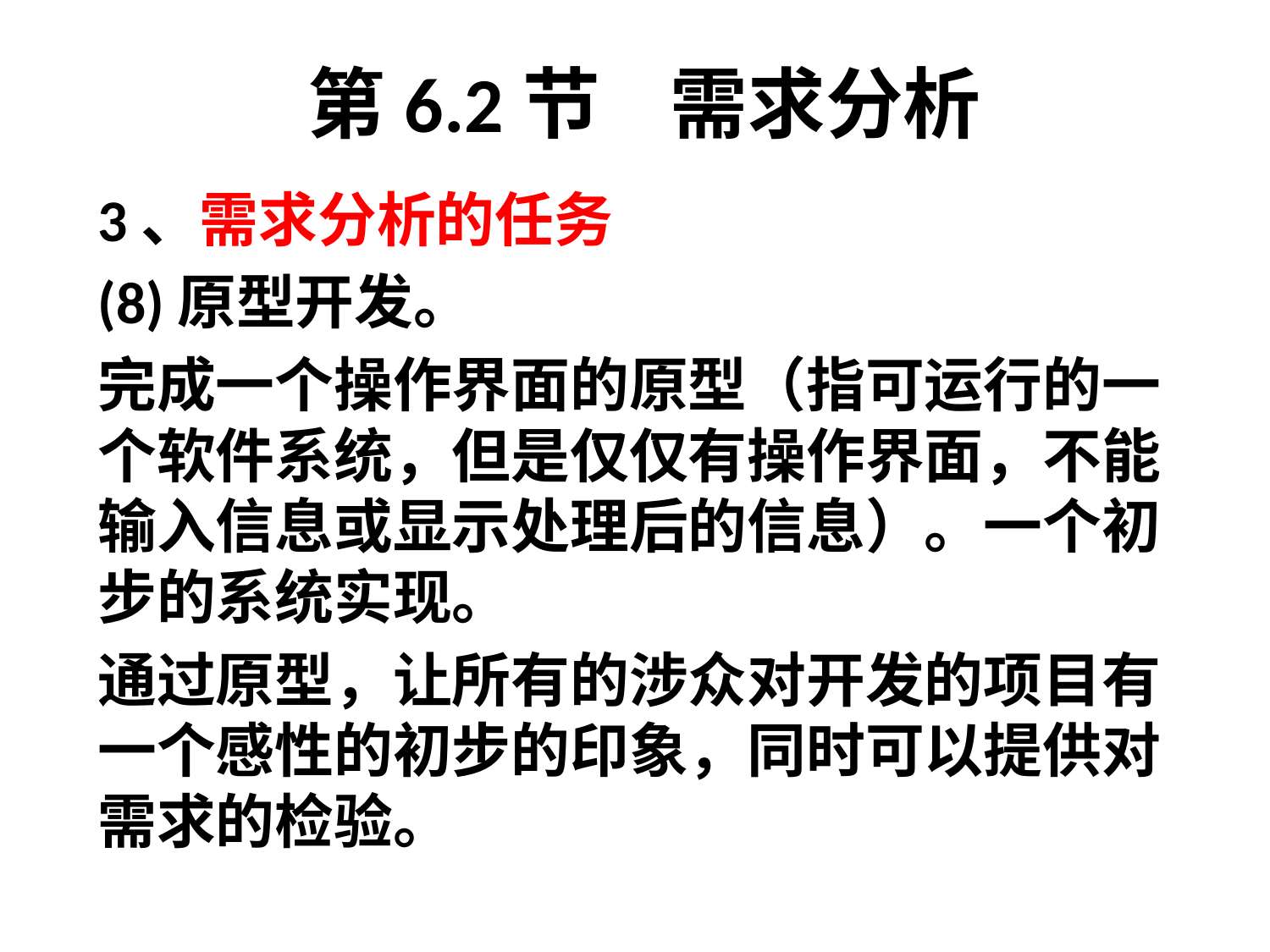

# 第6.2节    需求分析
3、需求分析的任务
(8)原型开发。
完成一个操作界面的原型（指可运行的一个软件系统，但是仅仅有操作界面，不能输入信息或显示处理后的信息）。一个初步的系统实现。
通过原型，让所有的涉众对开发的项目有一个感性的初步的印象，同时可以提供对需求的检验。